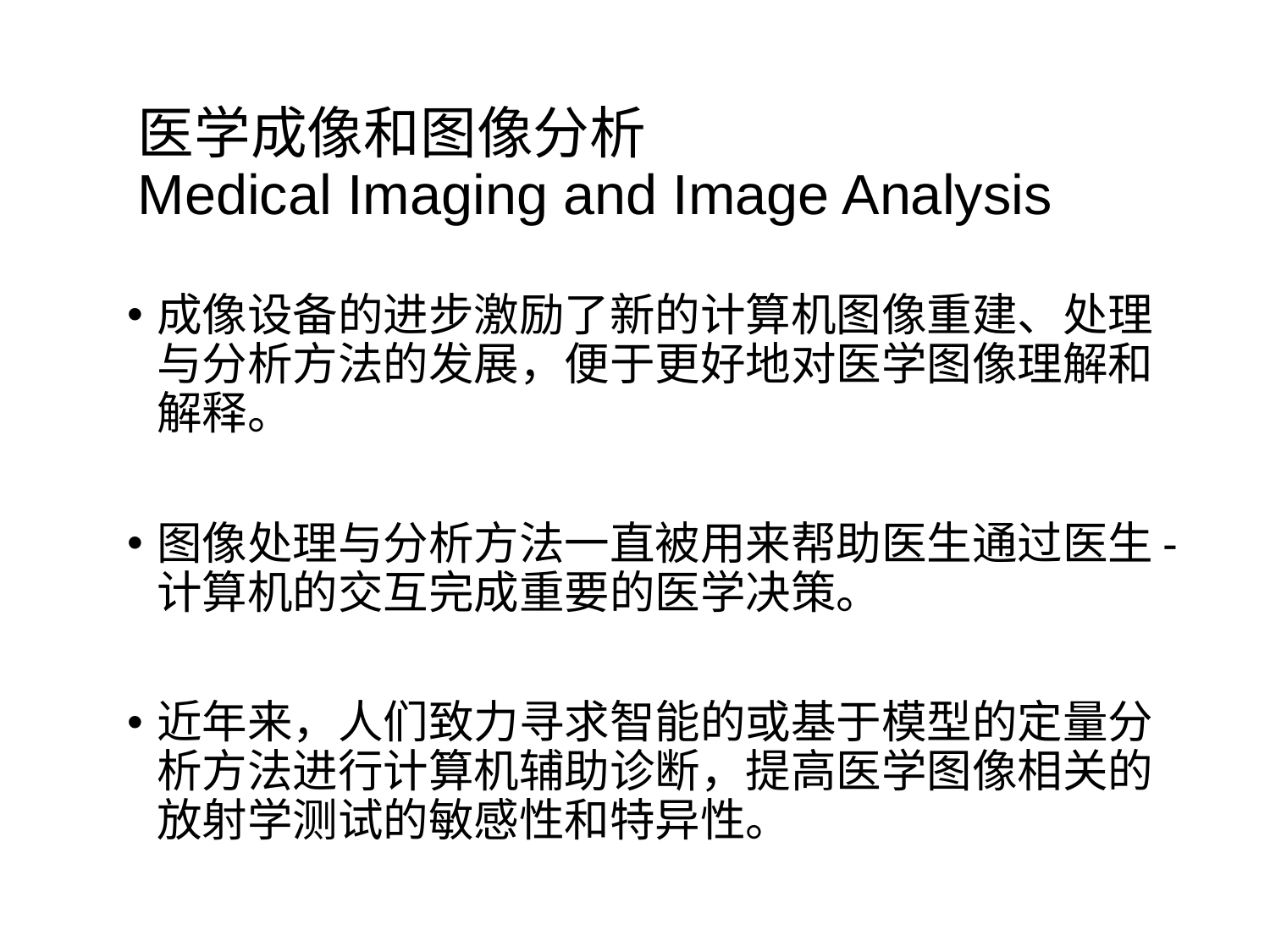

医学成像和图像分析
Medical Imaging and Image Analysis
成像设备的进步激励了新的计算机图像重建、处理与分析方法的发展，便于更好地对医学图像理解和解释。

图像处理与分析方法一直被用来帮助医生通过医生-计算机的交互完成重要的医学决策。

近年来，人们致力寻求智能的或基于模型的定量分析方法进行计算机辅助诊断，提高医学图像相关的放射学测试的敏感性和特异性。